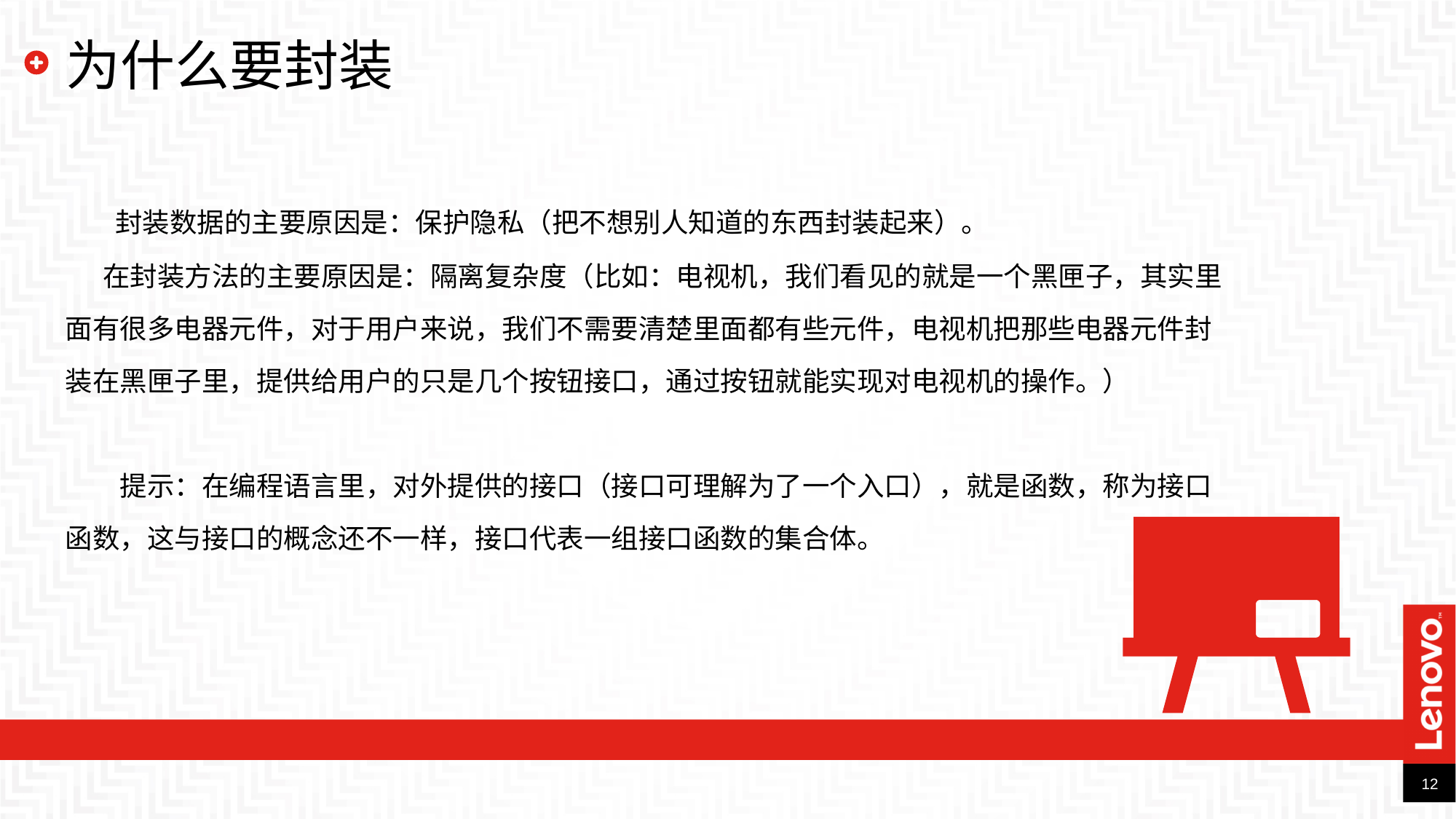

什么是通知
# 为什么要封装
     封装数据的主要原因是：保护隐私（把不想别人知道的东西封装起来）。
     在封装方法的主要原因是：隔离复杂度（比如：电视机，我们看见的就是一个黑匣子，其实里面有很多电器元件，对于用户来说，我们不需要清楚里面都有些元件，电视机把那些电器元件封装在黑匣子里，提供给用户的只是几个按钮接口，通过按钮就能实现对电视机的操作。）

　　提示：在编程语言里，对外提供的接口（接口可理解为了一个入口），就是函数，称为接口函数，这与接口的概念还不一样，接口代表一组接口函数的集合体。